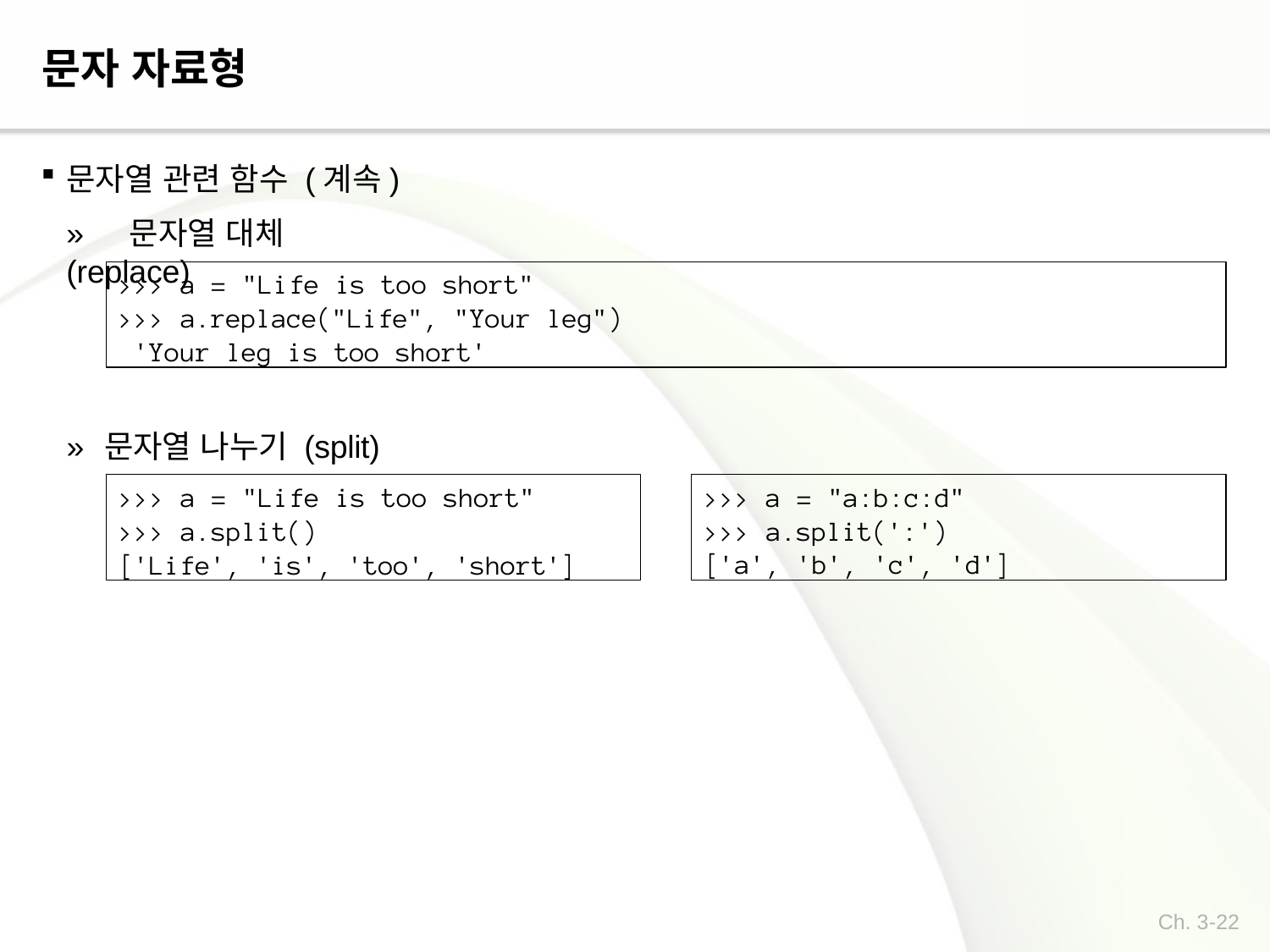

# 문자 자료형
문자열 관련 함수 (계속)
»	문자열 대체 (replace)
>>> a = "Life is too short"
>>> a.replace("Life", "Your leg")  'Your leg is too short'
»	문자열 나누기 (split)
>>> a = "Life is too short"
>>> a.split()
['Life', 'is', 'too', 'short']
>>> a = "a:b:c:d"
>>> a.split(':')  ['a', 'b', 'c', 'd']
Ch. 3-22